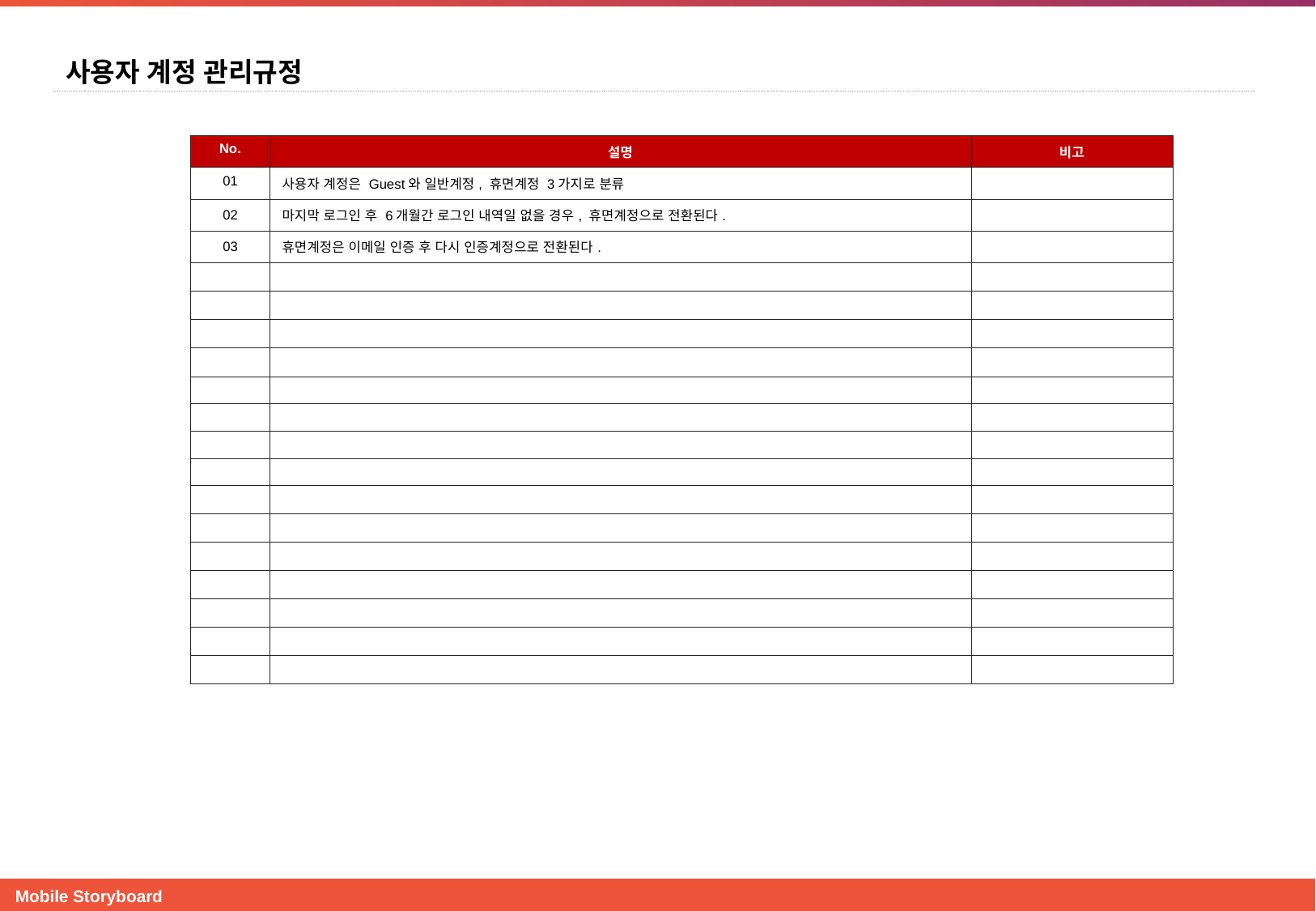

사용자 계정 관리규정
| No. | 설명 | 비고 |
| --- | --- | --- |
| 01 | 사용자 계정은 Guest와 일반계정, 휴면계정 3가지로 분류 |  |
| 02 | 마지막 로그인 후 6개월간 로그인 내역일 없을 경우, 휴면계정으로 전환된다. |  |
| 03 | 휴면계정은 이메일 인증 후 다시 인증계정으로 전환된다. |  |
|  |  |  |
|  |  |  |
|  |  |  |
|  |  |  |
|  |  |  |
|  |  |  |
|  |  |  |
|  |  |  |
|  |  |  |
|  |  |  |
|  |  |  |
|  |  |  |
|  |  |  |
|  |  |  |
|  |  |  |